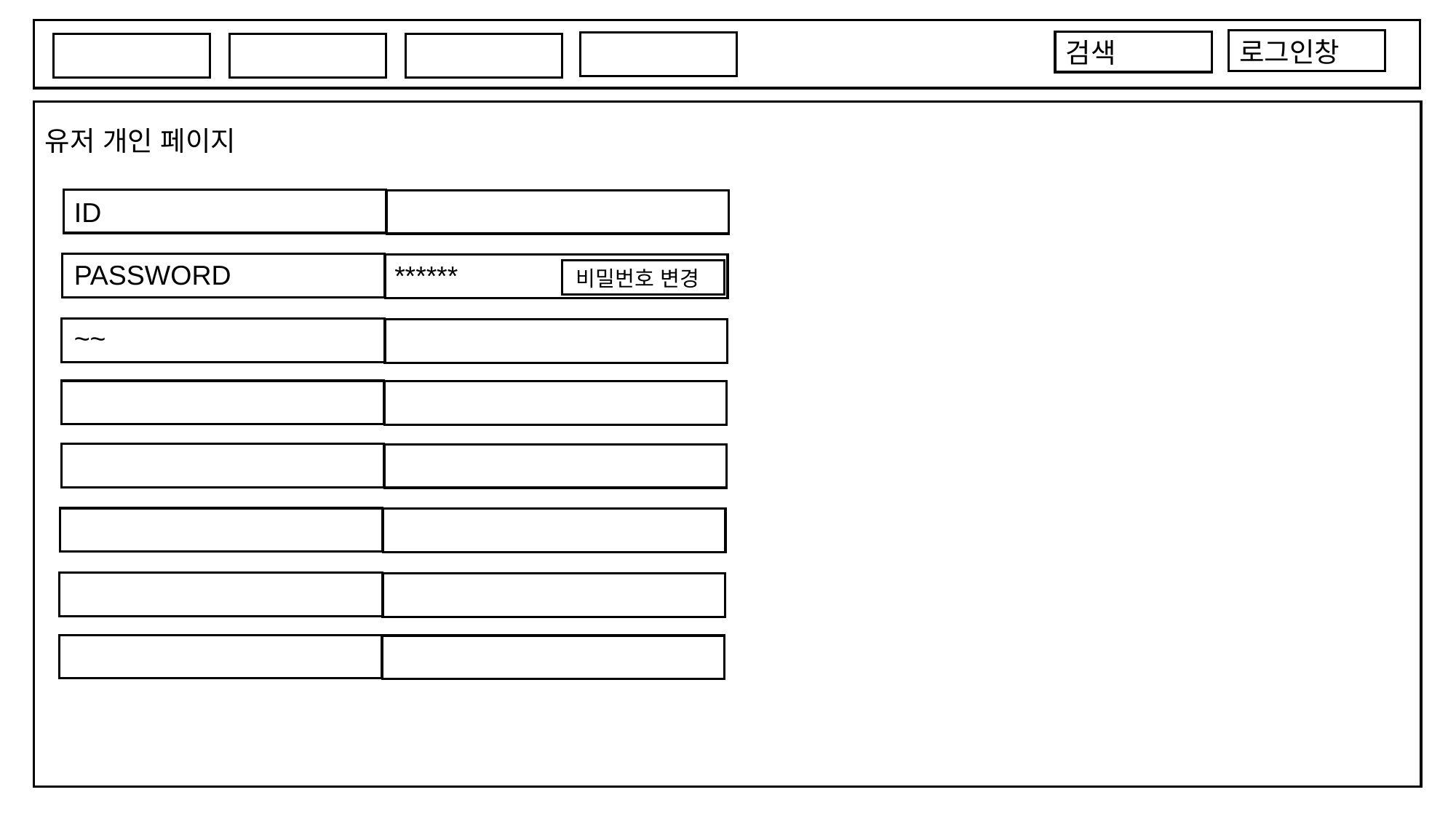

로그인창
검색

유저 개인 페이지

ID

PASSWORD
******

비밀번호 변경

~~